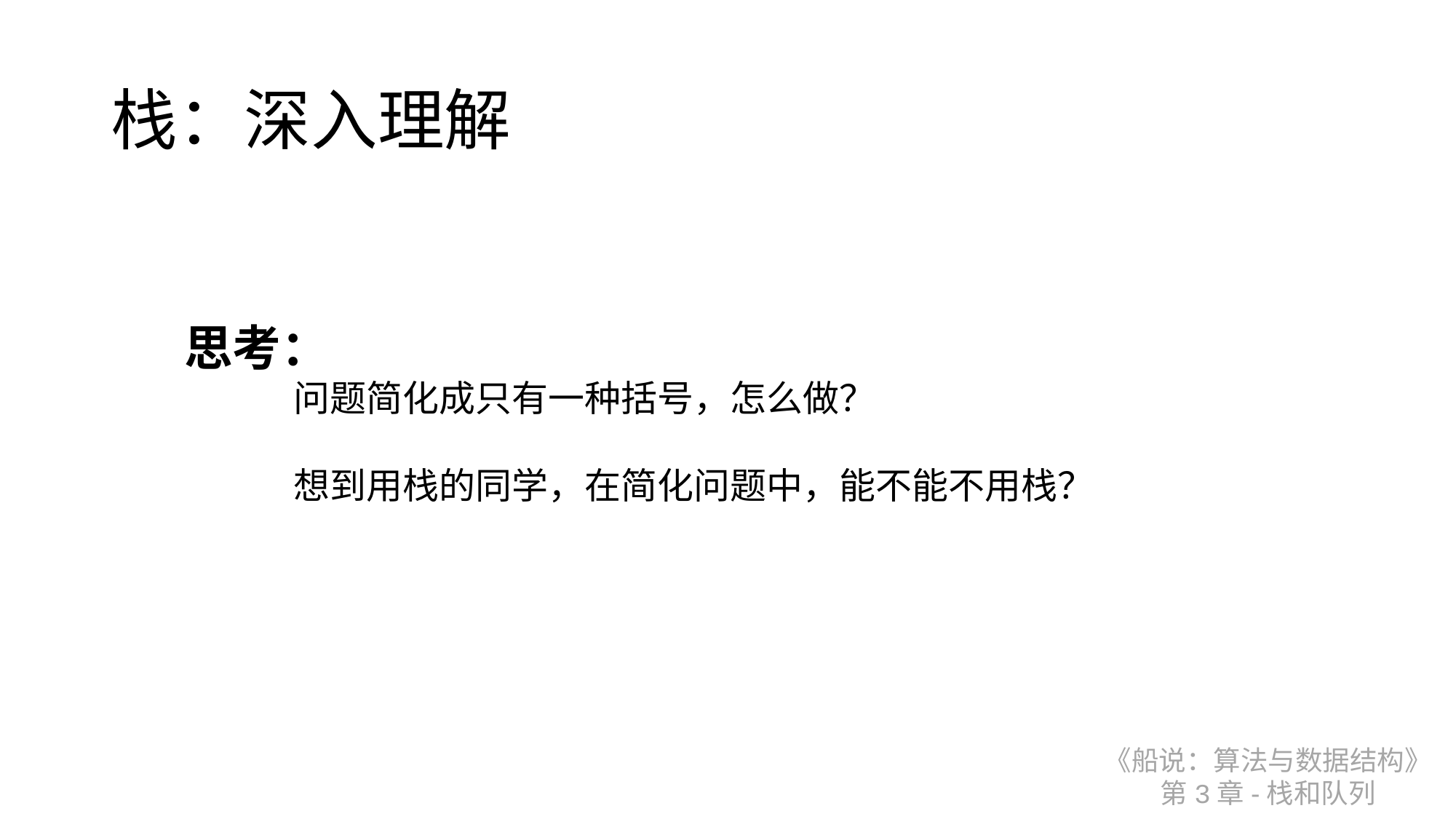

# 栈：深入理解
思考：
	问题简化成只有一种括号，怎么做？

	想到用栈的同学，在简化问题中，能不能不用栈？